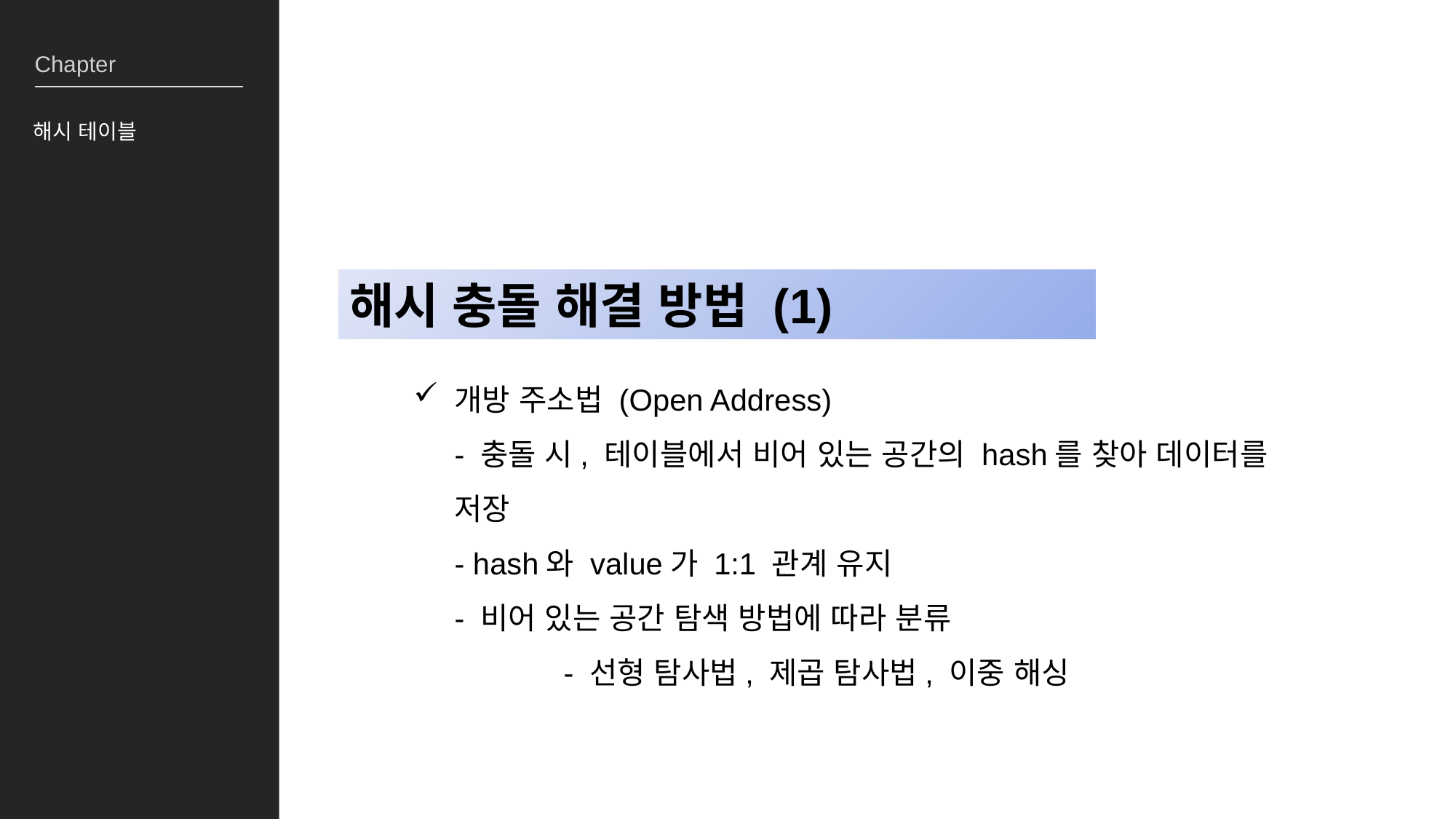

해시 테이블
해시 충돌 해결 방법 (1)
개방 주소법 (Open Address)
- 충돌 시, 테이블에서 비어 있는 공간의 hash를 찾아 데이터를 저장
- hash와 value가 1:1 관계 유지
- 비어 있는 공간 탐색 방법에 따라 분류
	- 선형 탐사법, 제곱 탐사법, 이중 해싱